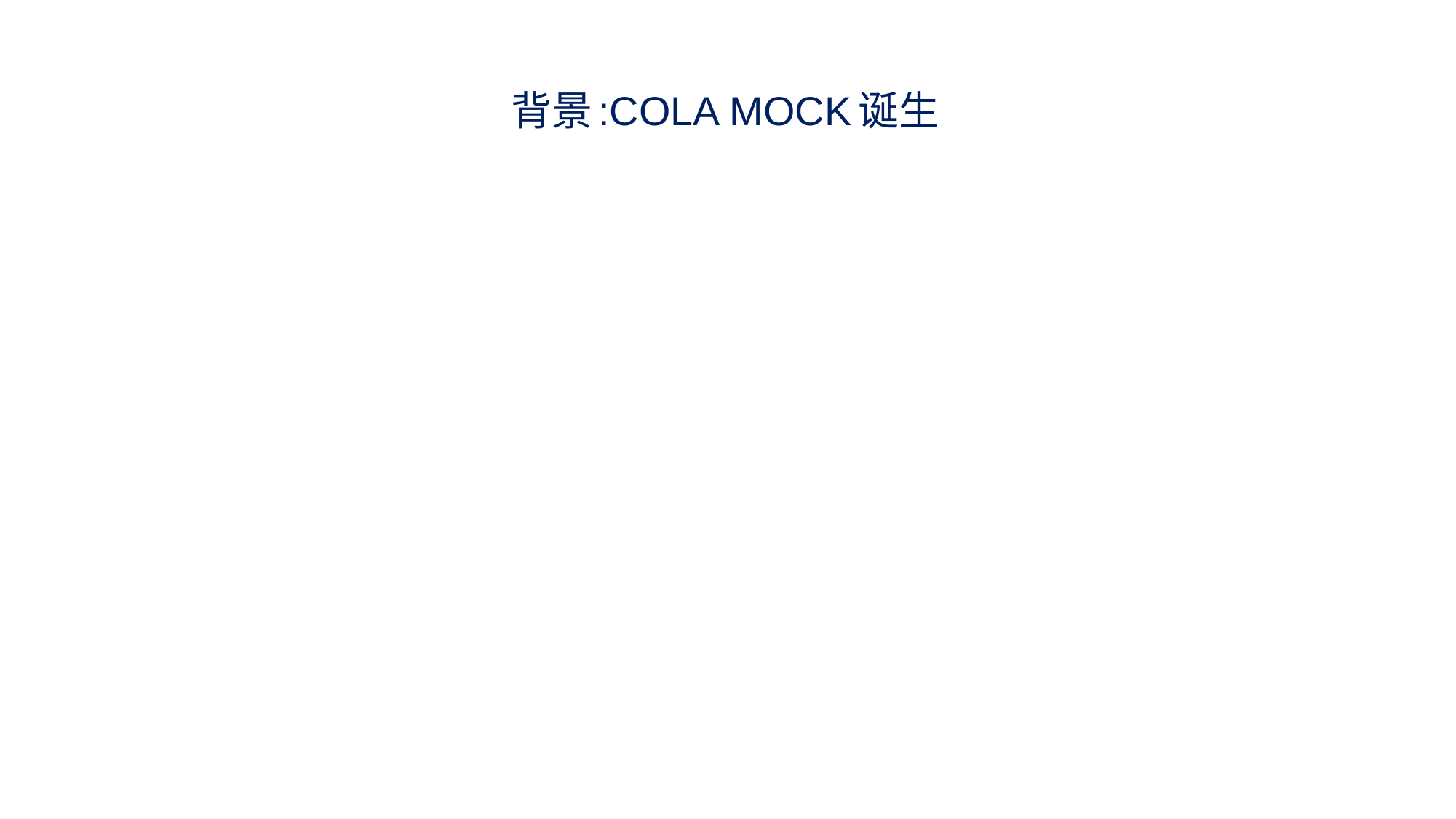

# 背景:COLA MOCK诞生
应用治理(业务)
COLA MOCK

2018 1月
SOFA 框架
1、领域驱动设计
2、CRM应用复杂性治理
1、业界单测调研
2、制定单测规范